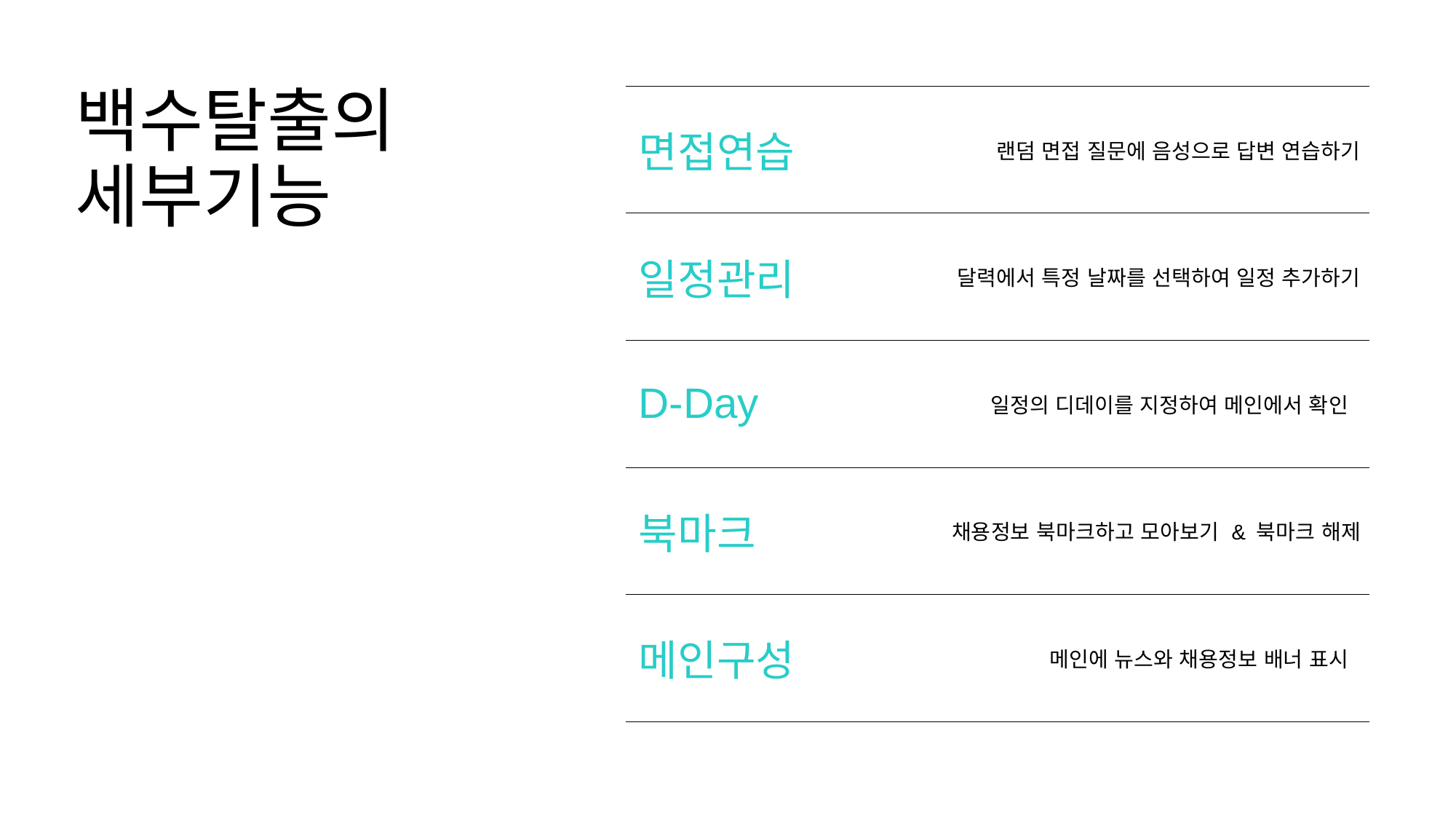

| 면접연습 | 랜덤 면접 질문에 음성으로 답변 연습하기 |
| --- | --- |
| 일정관리 | 달력에서 특정 날짜를 선택하여 일정 추가하기 |
| D-Day | 일정의 디데이를 지정하여 메인에서 확인 |
| 북마크 | 채용정보 북마크하고 모아보기 & 북마크 해제 |
| 메인구성 | 메인에 뉴스와 채용정보 배너 표시 |
백수탈출의
세부기능